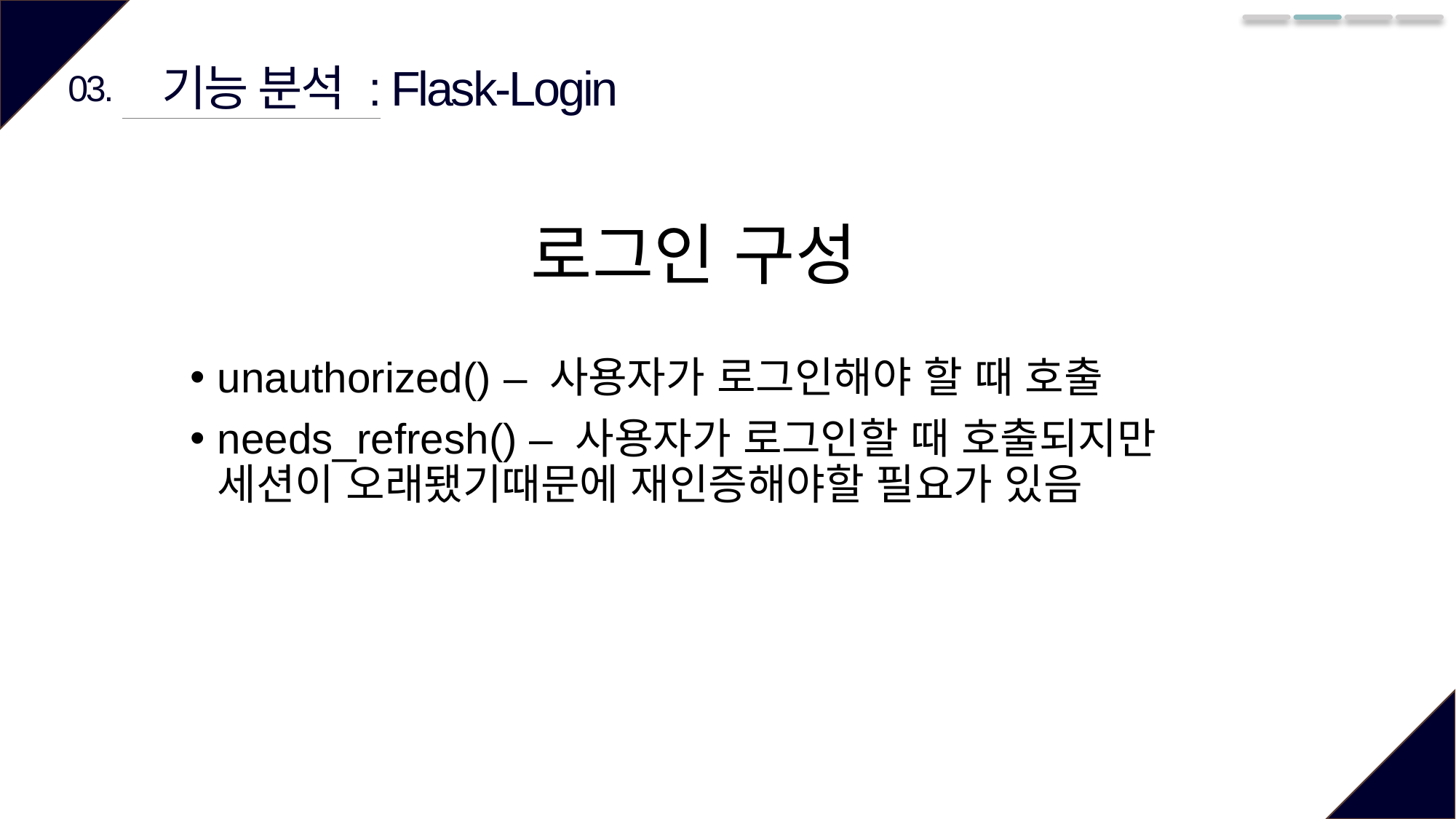

기능 분석 : Flask-Login
03.
로그인 구성
unauthorized() – 사용자가 로그인해야 할 때 호출
needs_refresh() – 사용자가 로그인할 때 호출되지만 세션이 오래됐기때문에 재인증해야할 필요가 있음